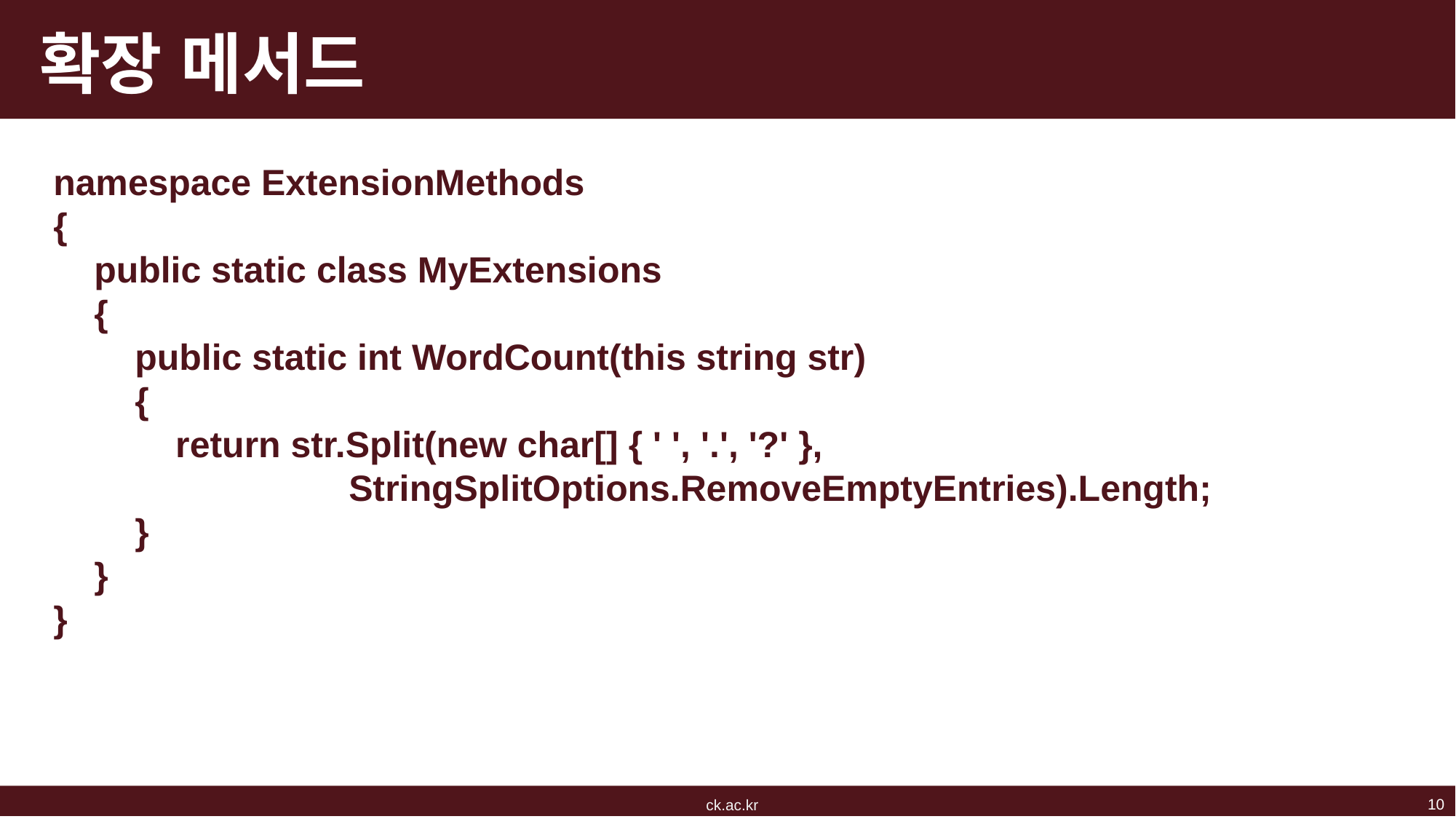

# 확장 메서드
namespace ExtensionMethods
{
    public static class MyExtensions
    {
        public static int WordCount(this string str)
        {
            return str.Split(new char[] { ' ', '.', '?' },
                             StringSplitOptions.RemoveEmptyEntries).Length;
        }
    }
}
10
ck.ac.kr